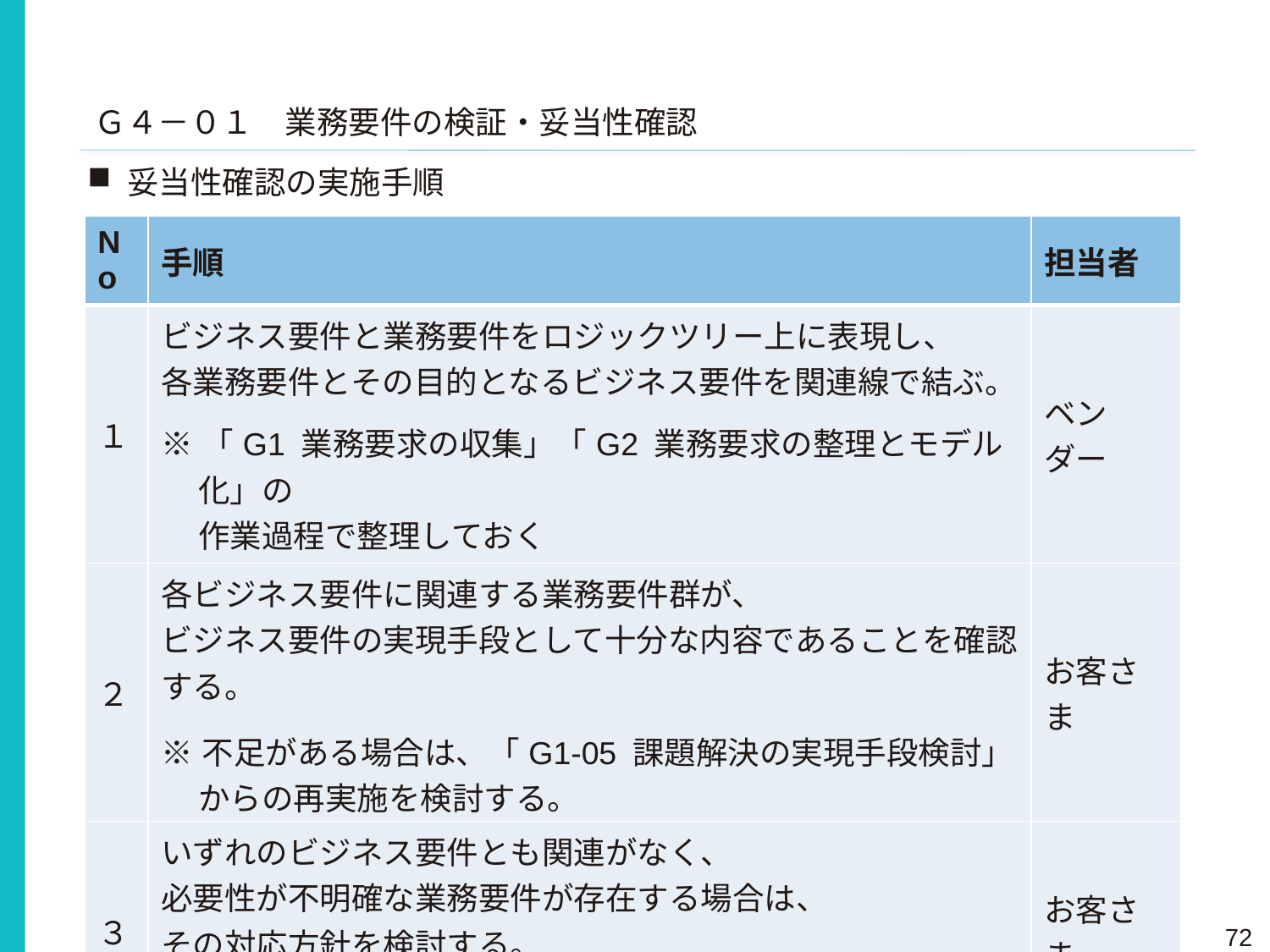

Ｇ４－０１　業務要件の検証・妥当性確認
妥当性確認の実施手順
| No | 手順 | 担当者 |
| --- | --- | --- |
| １ | ビジネス要件と業務要件をロジックツリー上に表現し、 各業務要件とその目的となるビジネス要件を関連線で結ぶ。 ※「G1 業務要求の収集」「G2 業務要求の整理とモデル化」の 作業過程で整理しておく | ベンダー |
| ２ | 各ビジネス要件に関連する業務要件群が、 ビジネス要件の実現手段として十分な内容であることを確認する。 ※不足がある場合は、「G1-05 課題解決の実現手段検討」 からの再実施を検討する。 | お客さま |
| ３ | いずれのビジネス要件とも関連がなく、 必要性が不明確な業務要件が存在する場合は、 その対応方針を検討する。 ※対応方針は後述 | お客さま |
72